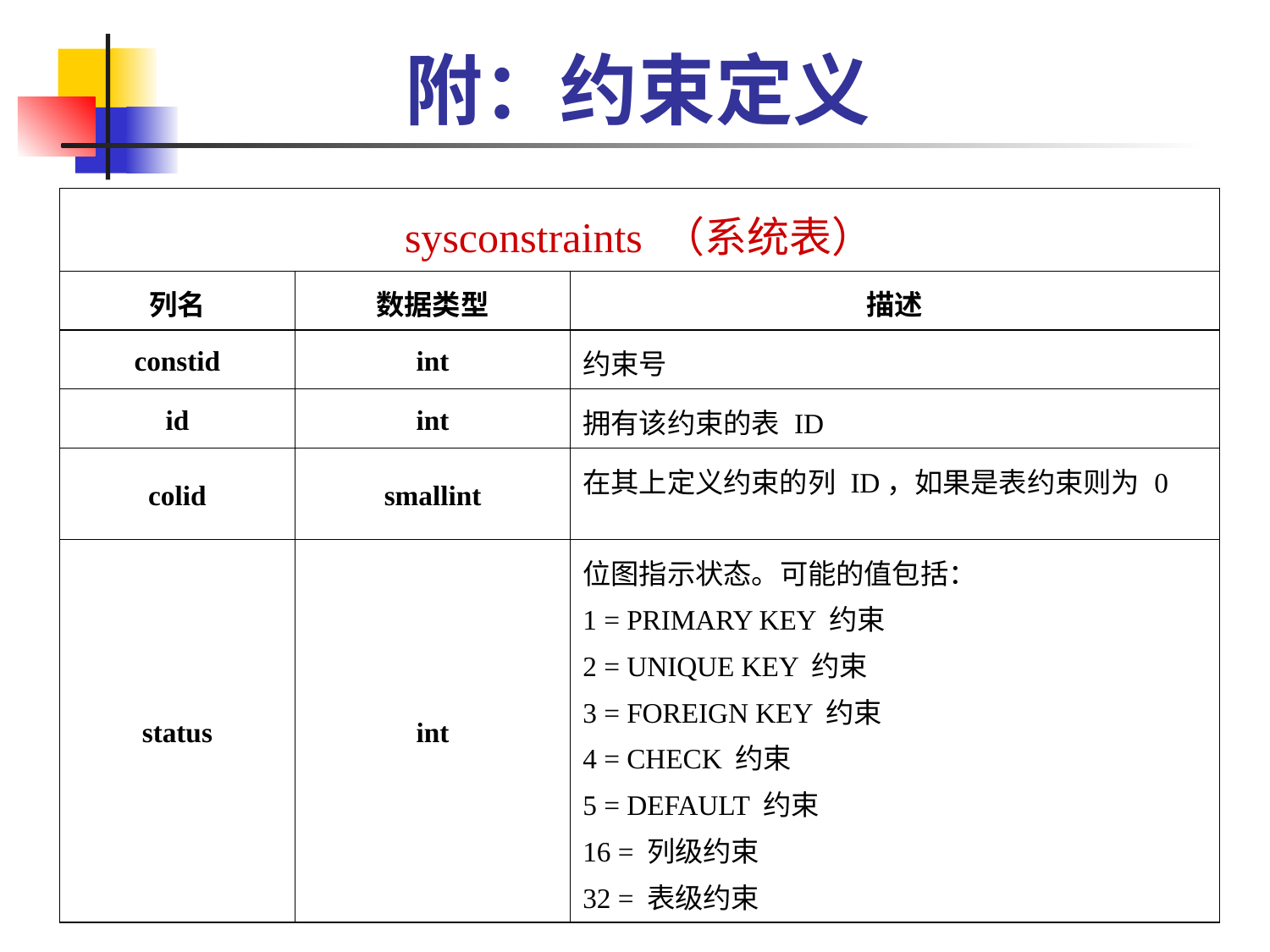

# 附：约束定义
| sysconstraints （系统表） |  |  |
| --- | --- | --- |
| 列名 | 数据类型 | 描述 |
| constid | int | 约束号 |
| id | int | 拥有该约束的表 ID |
| colid | smallint | 在其上定义约束的列 ID，如果是表约束则为 0 |
| status | int | 位图指示状态。可能的值包括： 1 = PRIMARY KEY 约束 2 = UNIQUE KEY 约束 3 = FOREIGN KEY 约束 4 = CHECK 约束 5 = DEFAULT 约束 16 = 列级约束 32 = 表级约束 |